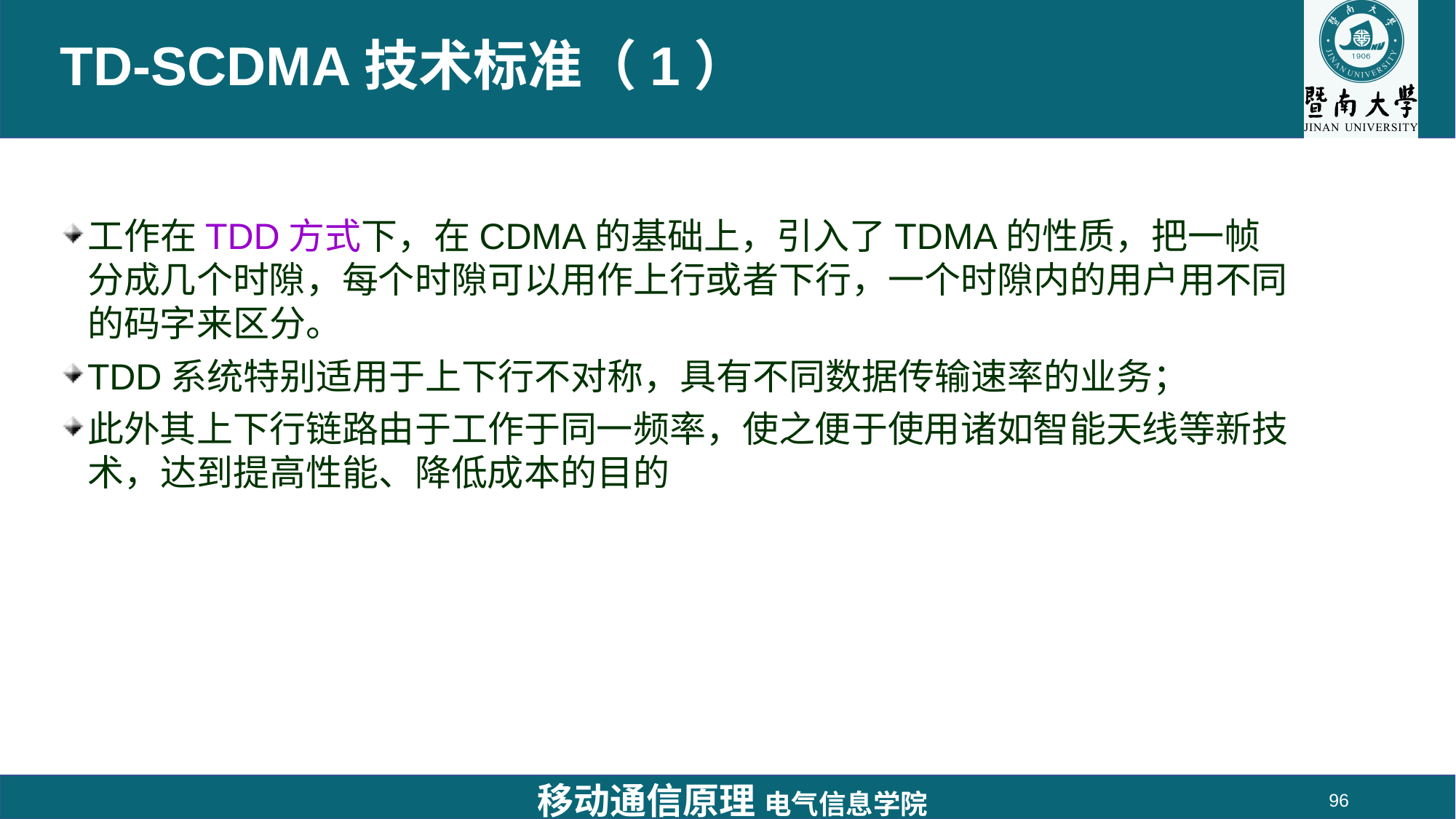

# TD-SCDMA技术标准（1）
工作在TDD方式下，在CDMA的基础上，引入了TDMA的性质，把一帧分成几个时隙，每个时隙可以用作上行或者下行，一个时隙内的用户用不同的码字来区分。
TDD系统特别适用于上下行不对称，具有不同数据传输速率的业务；
此外其上下行链路由于工作于同一频率，使之便于使用诸如智能天线等新技术，达到提高性能、降低成本的目的
移动通信原理 电气信息学院
96